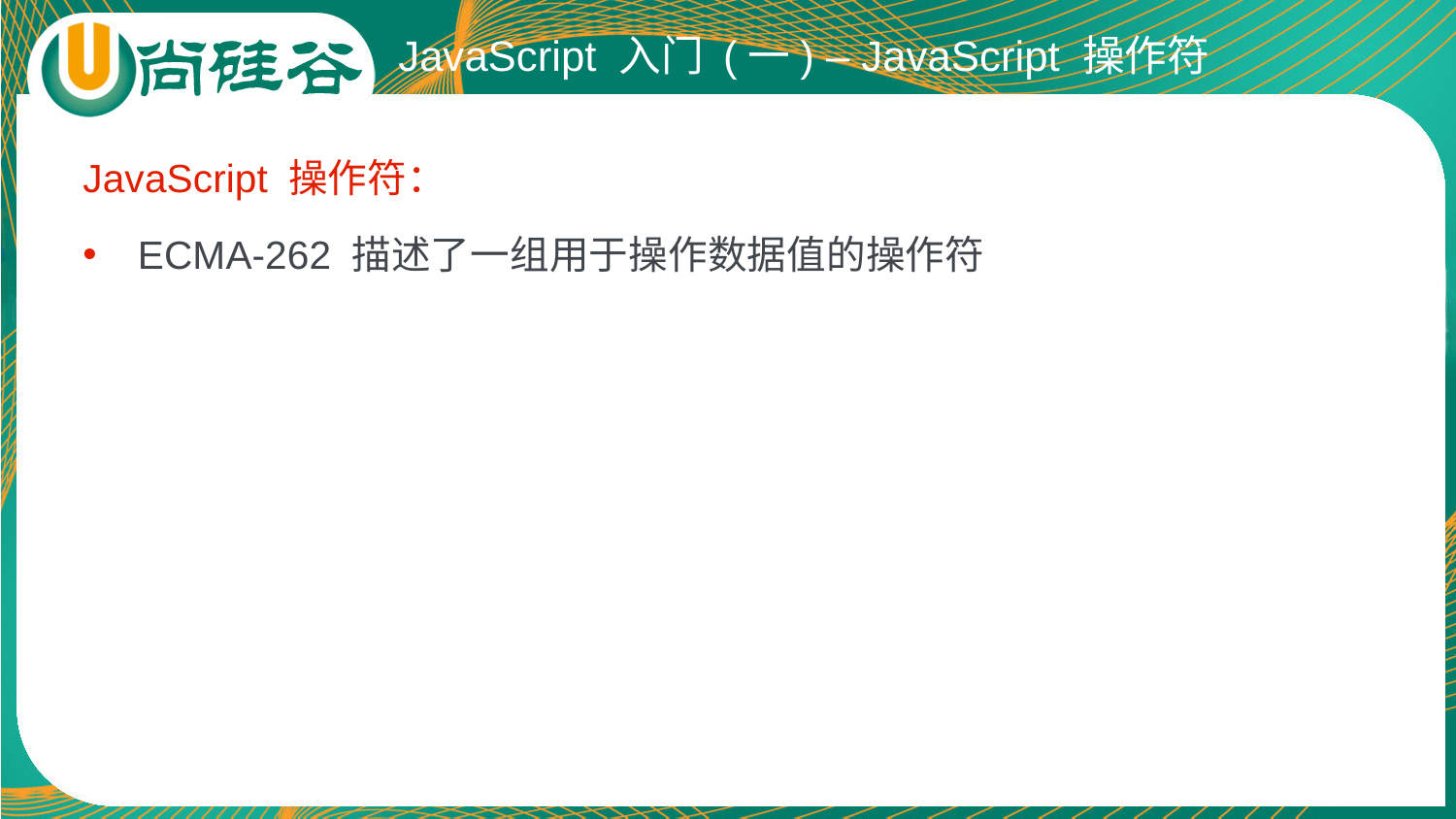

# JavaScript 入门 (一) – JavaScript 操作符
JavaScript 操作符：
ECMA-262 描述了一组用于操作数据值的操作符